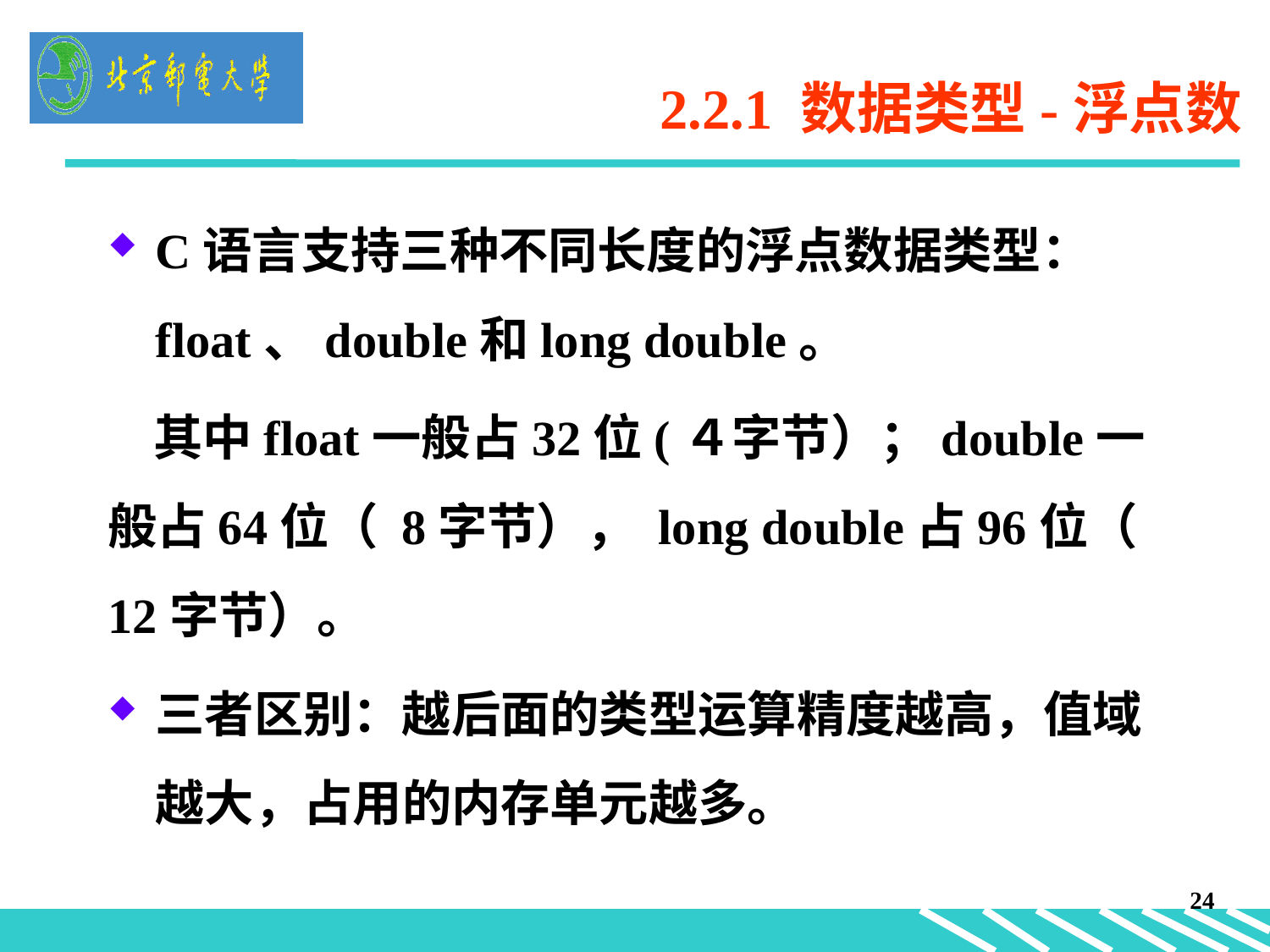

# 2.2.1 数据类型-浮点数
C语言支持三种不同长度的浮点数据类型：float、double和long double。
   其中float一般占32位(４字节）；double一般占64位（ 8字节）， long double占96位（ 12字节）。
三者区别：越后面的类型运算精度越高，值域越大，占用的内存单元越多。

24